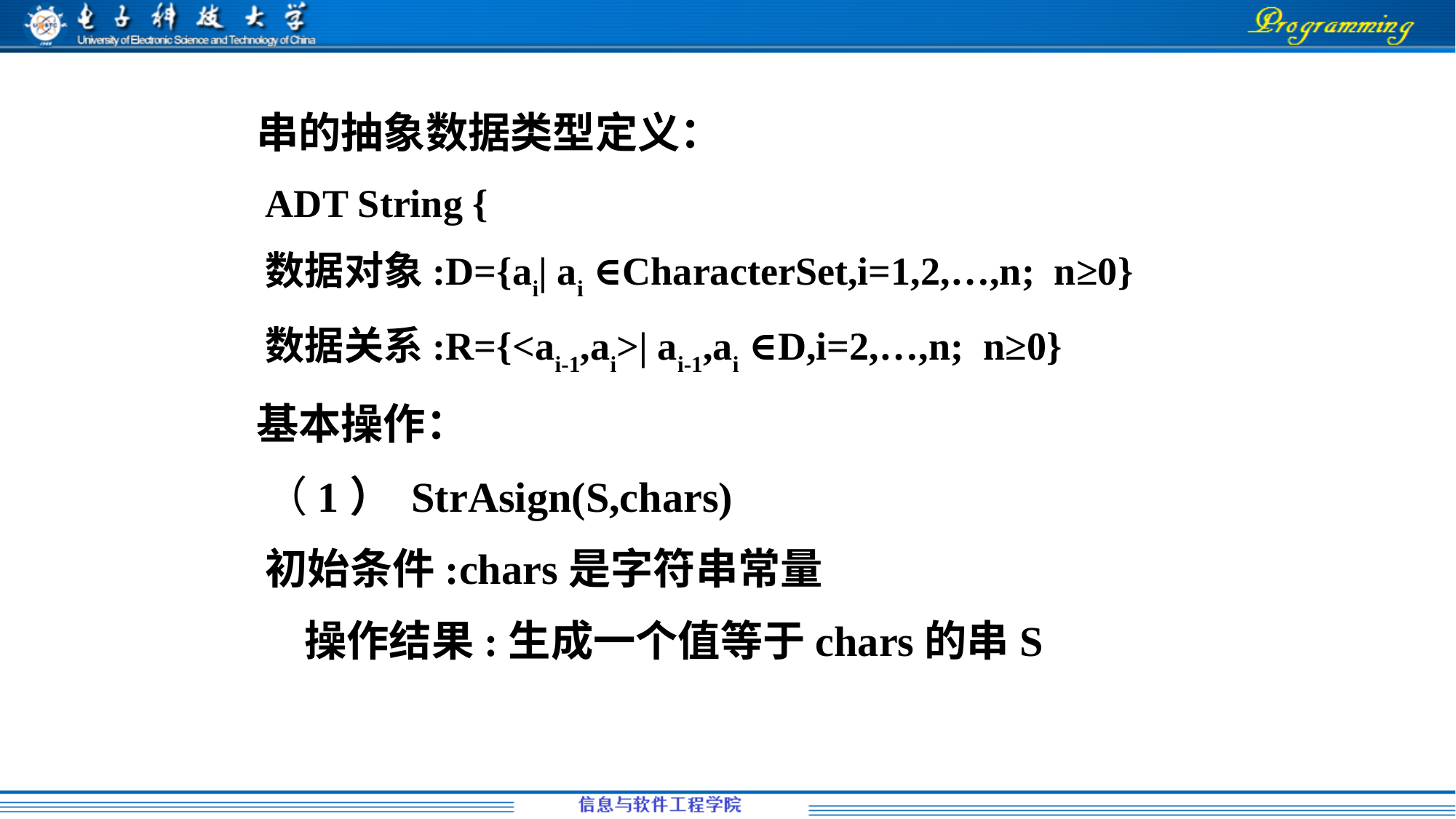

串的抽象数据类型定义：
ADT String {
数据对象:D={ai| ai ∈CharacterSet,i=1,2,…,n;  n≥0}
数据关系:R={<ai-1,ai>| ai-1,ai ∈D,i=2,…,n;  n≥0}
基本操作：
（1） StrAsign(S,chars)
初始条件:chars是字符串常量
   操作结果:生成一个值等于chars的串S